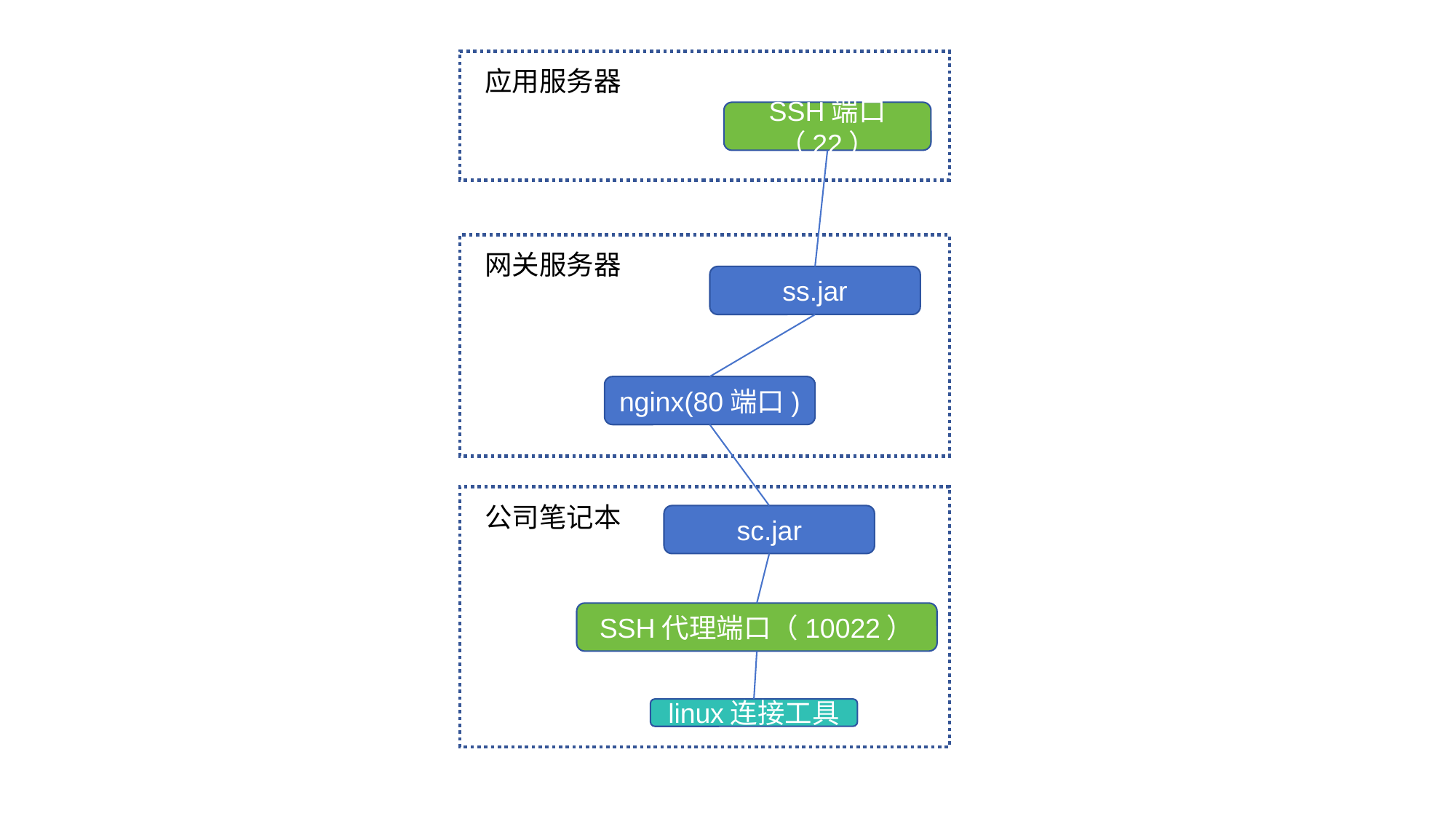

应用服务器
SSH端口（22）

网关服务器
ss.jar
nginx(80端口)

公司笔记本
sc.jar
SSH代理端口（10022）
linux连接工具